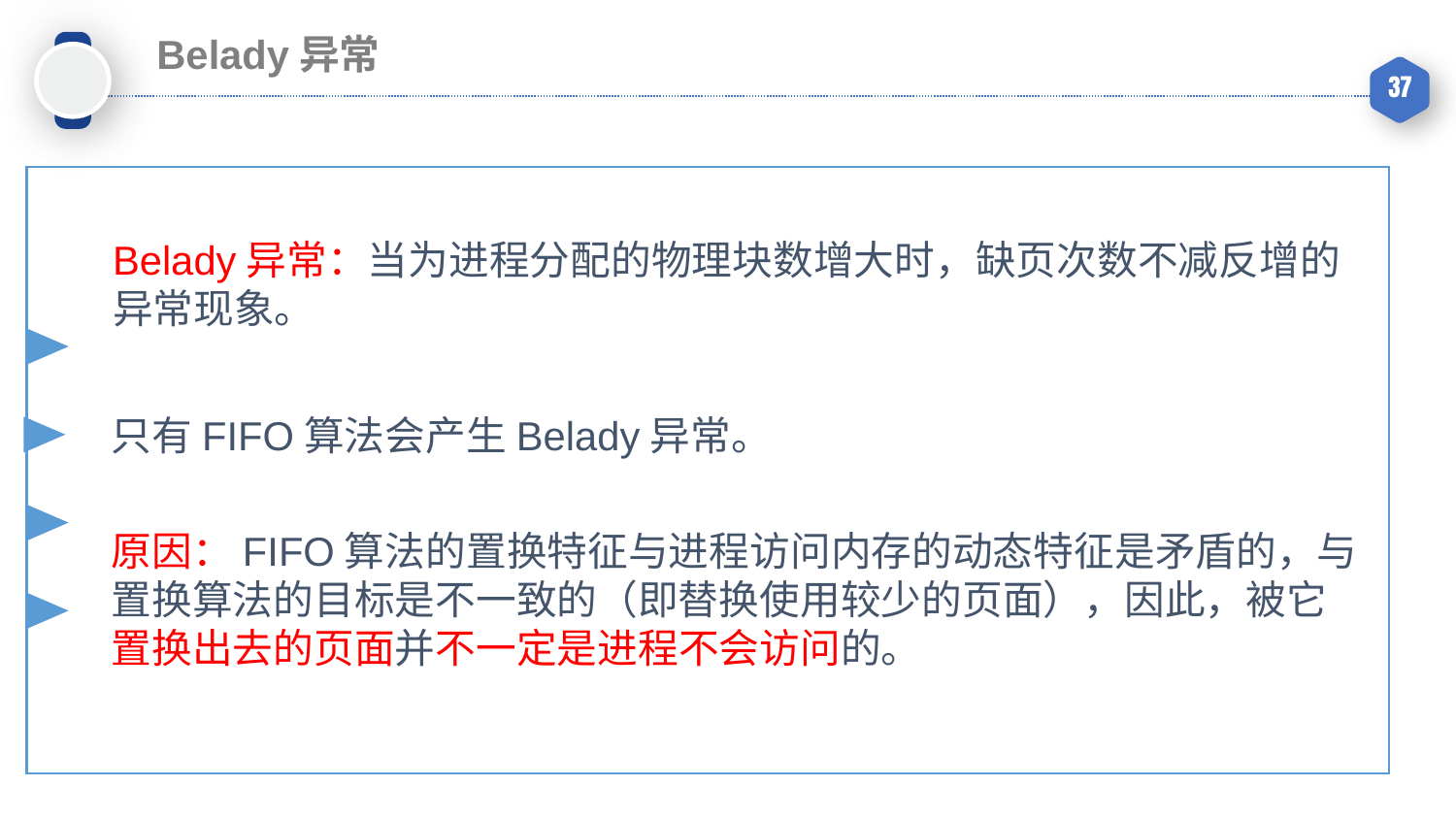

Belady异常

Belady异常：当为进程分配的物理块数增大时，缺页次数不减反增的异常现象。
只有FIFO算法会产生Belady异常。
原因：FIFO算法的置换特征与进程访问内存的动态特征是矛盾的，与置换算法的目标是不一致的（即替换使用较少的页面），因此，被它置换出去的页面并不一定是进程不会访问的。